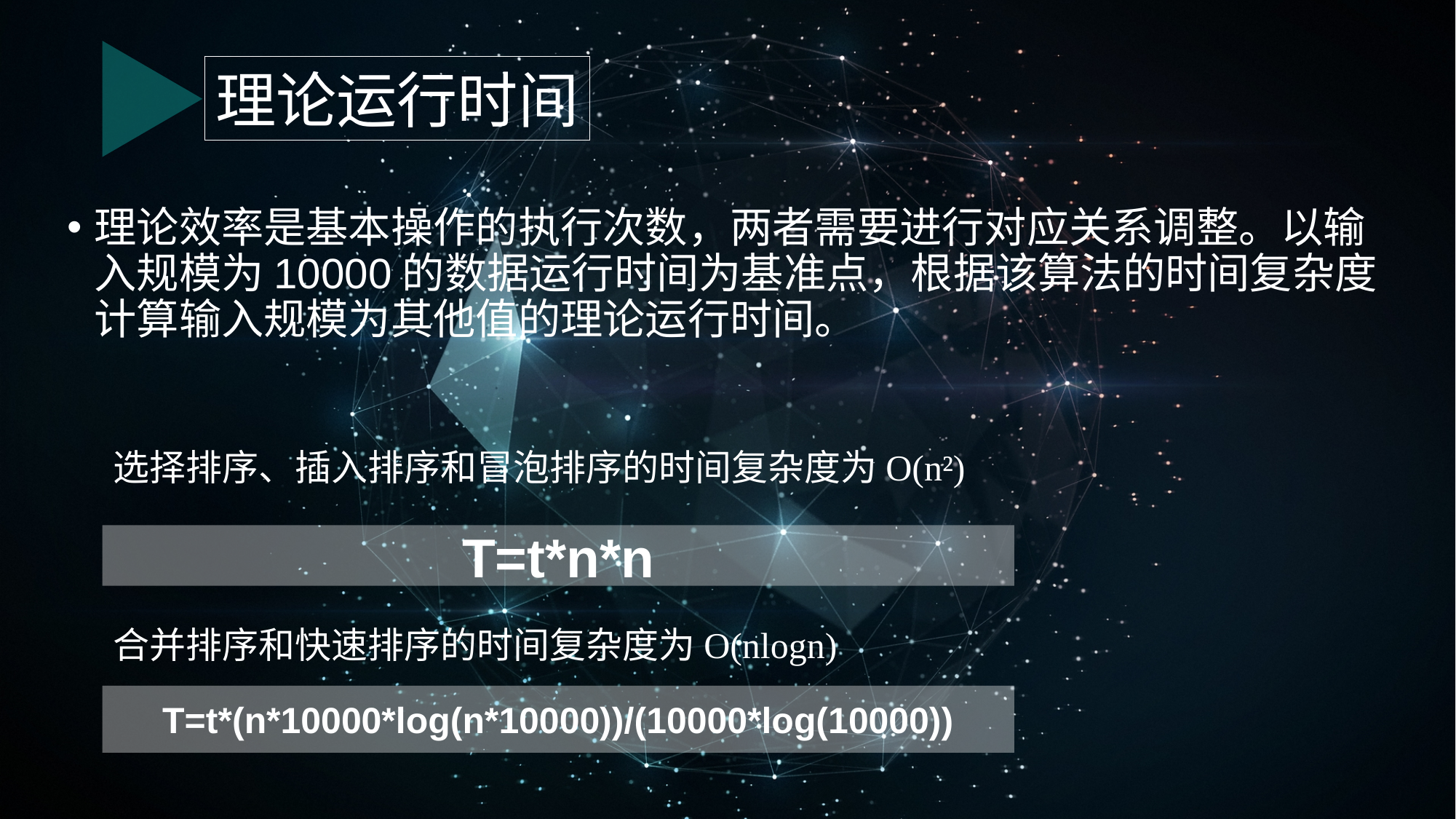

理论运行时间
理论效率是基本操作的执行次数，两者需要进行对应关系调整。以输入规模为10000的数据运行时间为基准点，根据该算法的时间复杂度计算输入规模为其他值的理论运行时间。
选择排序、插入排序和冒泡排序的时间复杂度为O(n²)
T=t*n*n
合并排序和快速排序的时间复杂度为O(nlogn)
T=t*(n*10000*log(n*10000))/(10000*log(10000))